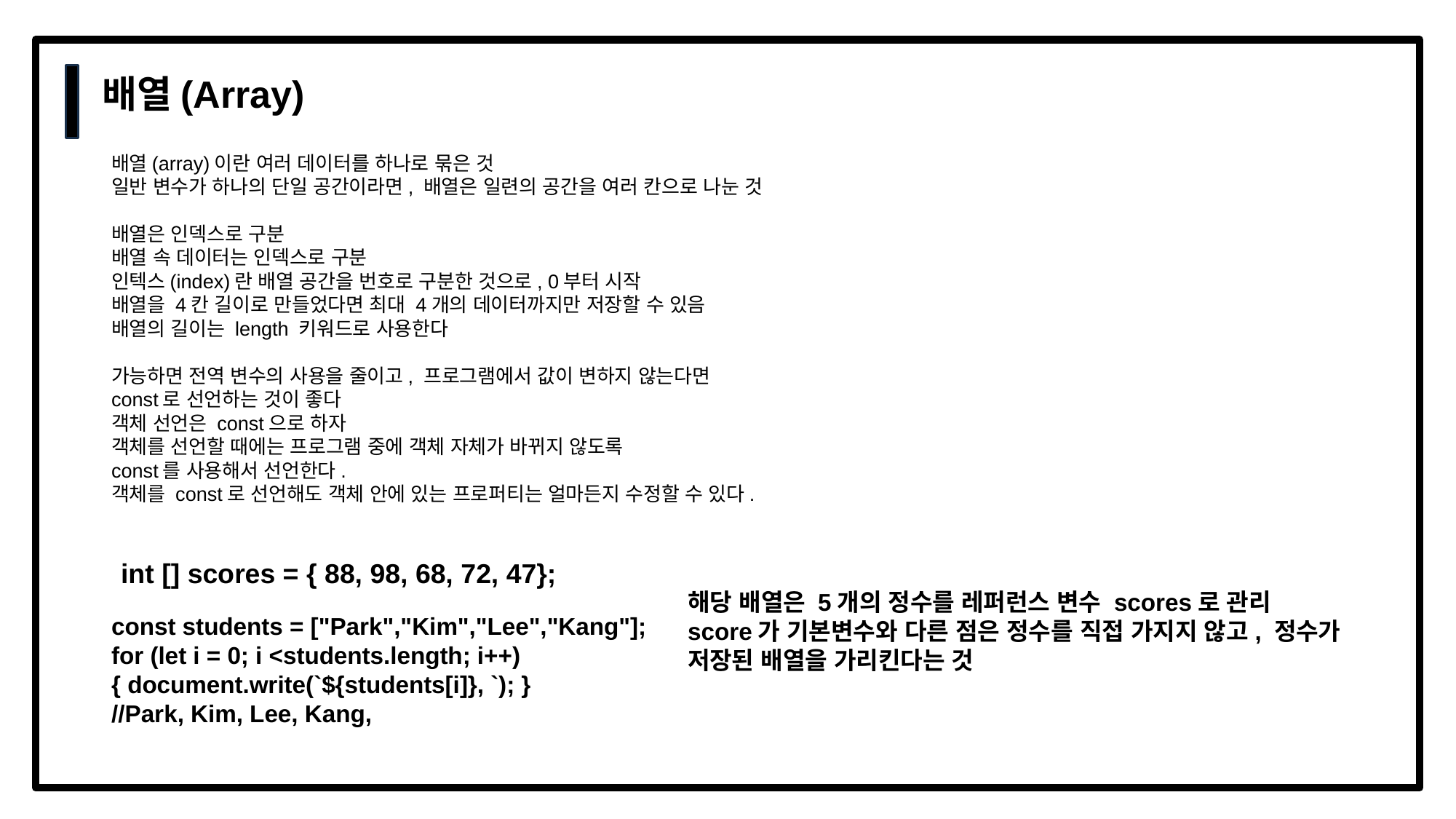

배열(Array)
배열(array)이란 여러 데이터를 하나로 묶은 것
일반 변수가 하나의 단일 공간이라면, 배열은 일련의 공간을 여러 칸으로 나눈 것

배열은 인덱스로 구분
배열 속 데이터는 인덱스로 구분
인텍스(index)란 배열 공간을 번호로 구분한 것으로, 0부터 시작
배열을 4칸 길이로 만들었다면 최대 4개의 데이터까지만 저장할 수 있음
배열의 길이는 length 키워드로 사용한다

가능하면 전역 변수의 사용을 줄이고, 프로그램에서 값이 변하지 않는다면
const로 선언하는 것이 좋다
객체 선언은 const으로 하자
객체를 선언할 때에는 프로그램 중에 객체 자체가 바뀌지 않도록
const를 사용해서 선언한다.
객체를 const로 선언해도 객체 안에 있는 프로퍼티는 얼마든지 수정할 수 있다.

int [] scores = { 88, 98, 68, 72, 47};
해당 배열은 5개의 정수를 레퍼런스 변수 scores로 관리
score가 기본변수와 다른 점은 정수를 직접 가지지 않고, 정수가 저장된 배열을 가리킨다는 것
const students = ["Park","Kim","Lee","Kang"];
for (let i = 0; i <students.length; i++) { document.write(`${students[i]}, `); }
//Park, Kim, Lee, Kang,